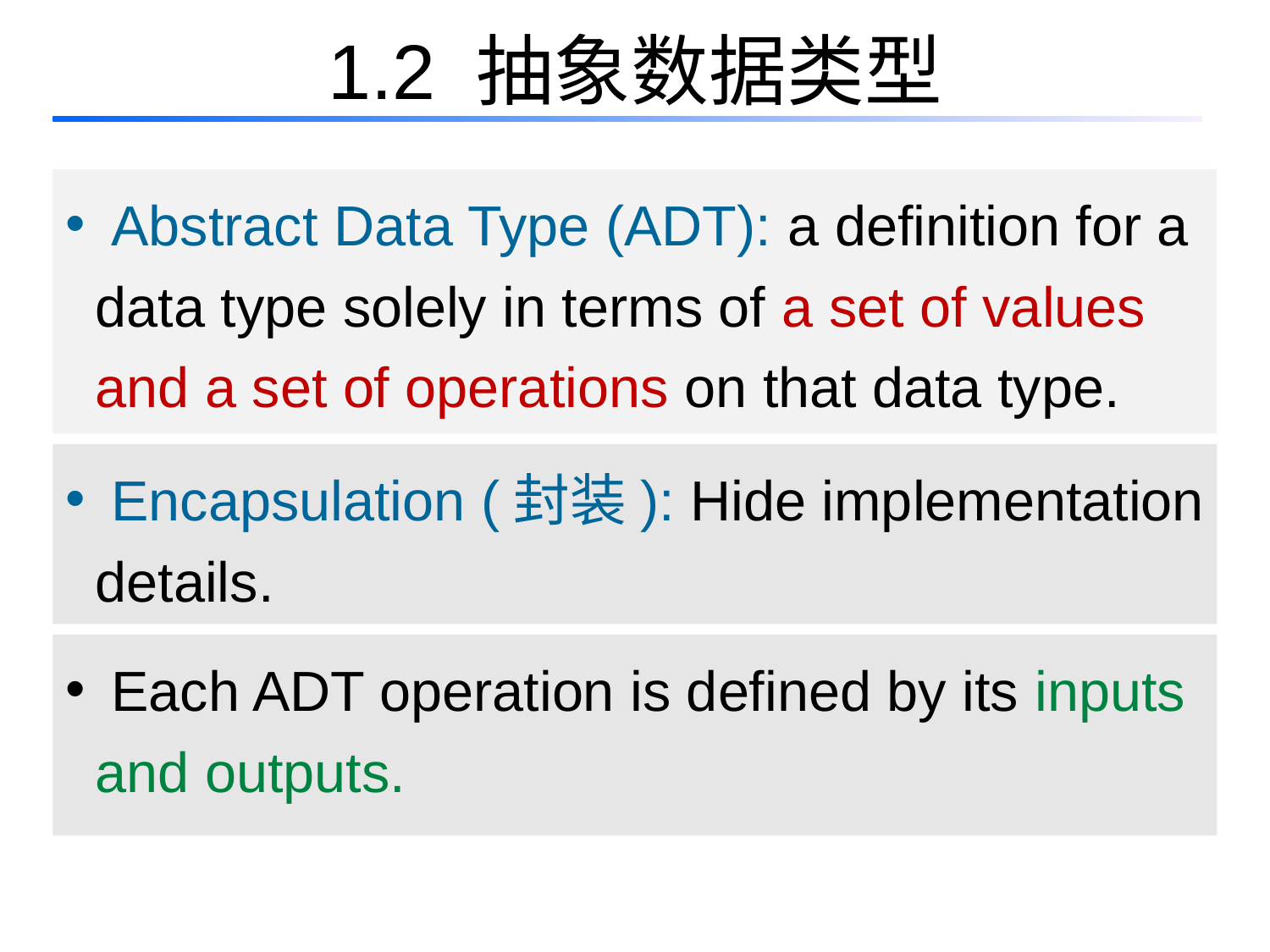

# 1.2 抽象数据类型

 Abstract Data Type (ADT): a definition for a data type solely in terms of a set of values and a set of operations on that data type.
 Encapsulation (封装): Hide implementation details.
 Each ADT operation is defined by its inputs and outputs.